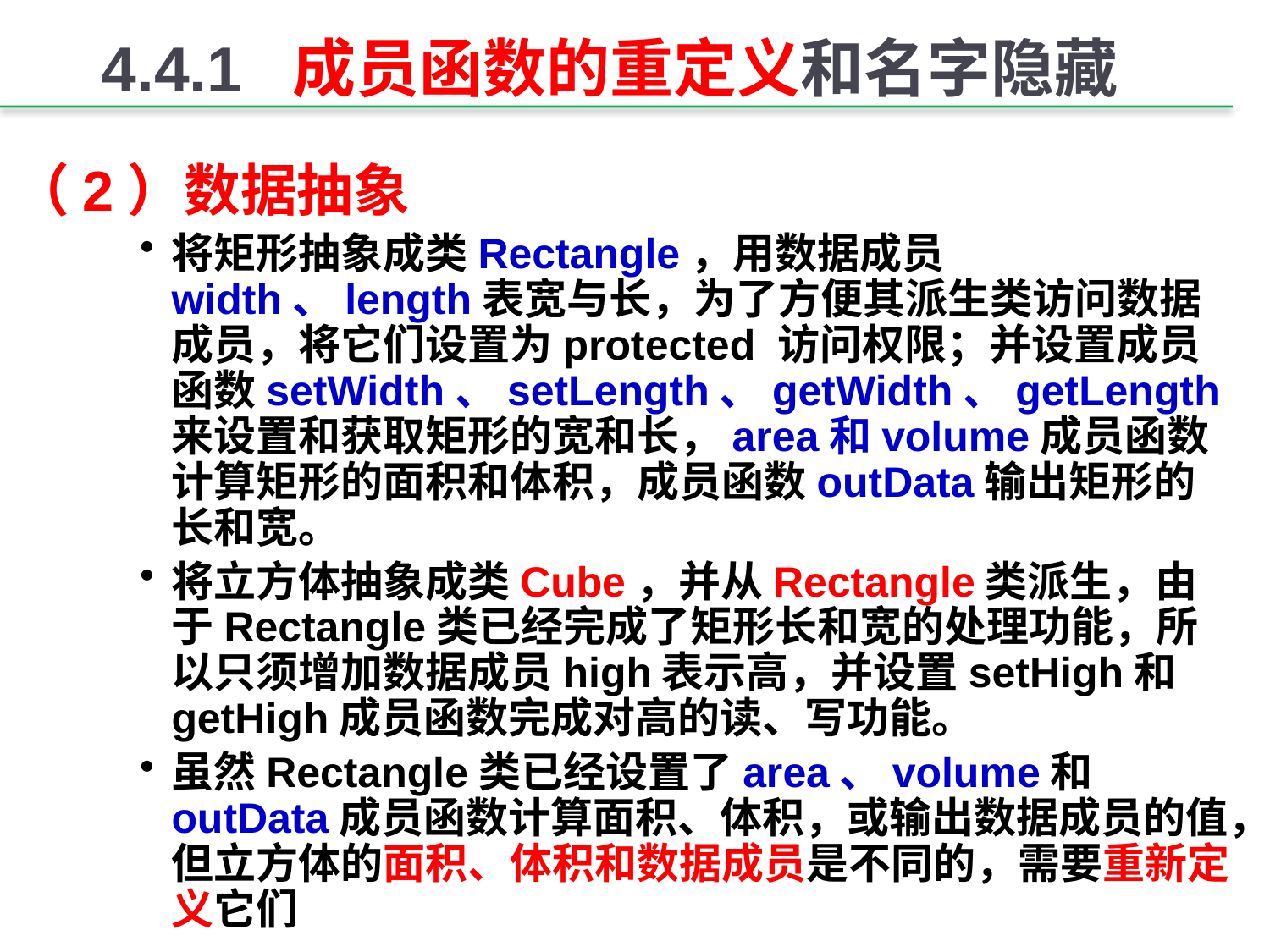

# 4.4.1  成员函数的重定义和名字隐藏
（2）数据抽象
将矩形抽象成类Rectangle，用数据成员width、length表宽与长，为了方便其派生类访问数据成员，将它们设置为protected 访问权限；并设置成员函数setWidth、setLength、getWidth、getLength来设置和获取矩形的宽和长，area和volume成员函数计算矩形的面积和体积，成员函数outData输出矩形的长和宽。
将立方体抽象成类Cube，并从Rectangle类派生，由于Rectangle类已经完成了矩形长和宽的处理功能，所以只须增加数据成员high表示高，并设置setHigh和getHigh成员函数完成对高的读、写功能。
虽然Rectangle类已经设置了area、volume和outData成员函数计算面积、体积，或输出数据成员的值，但立方体的面积、体积和数据成员是不同的，需要重新定义它们